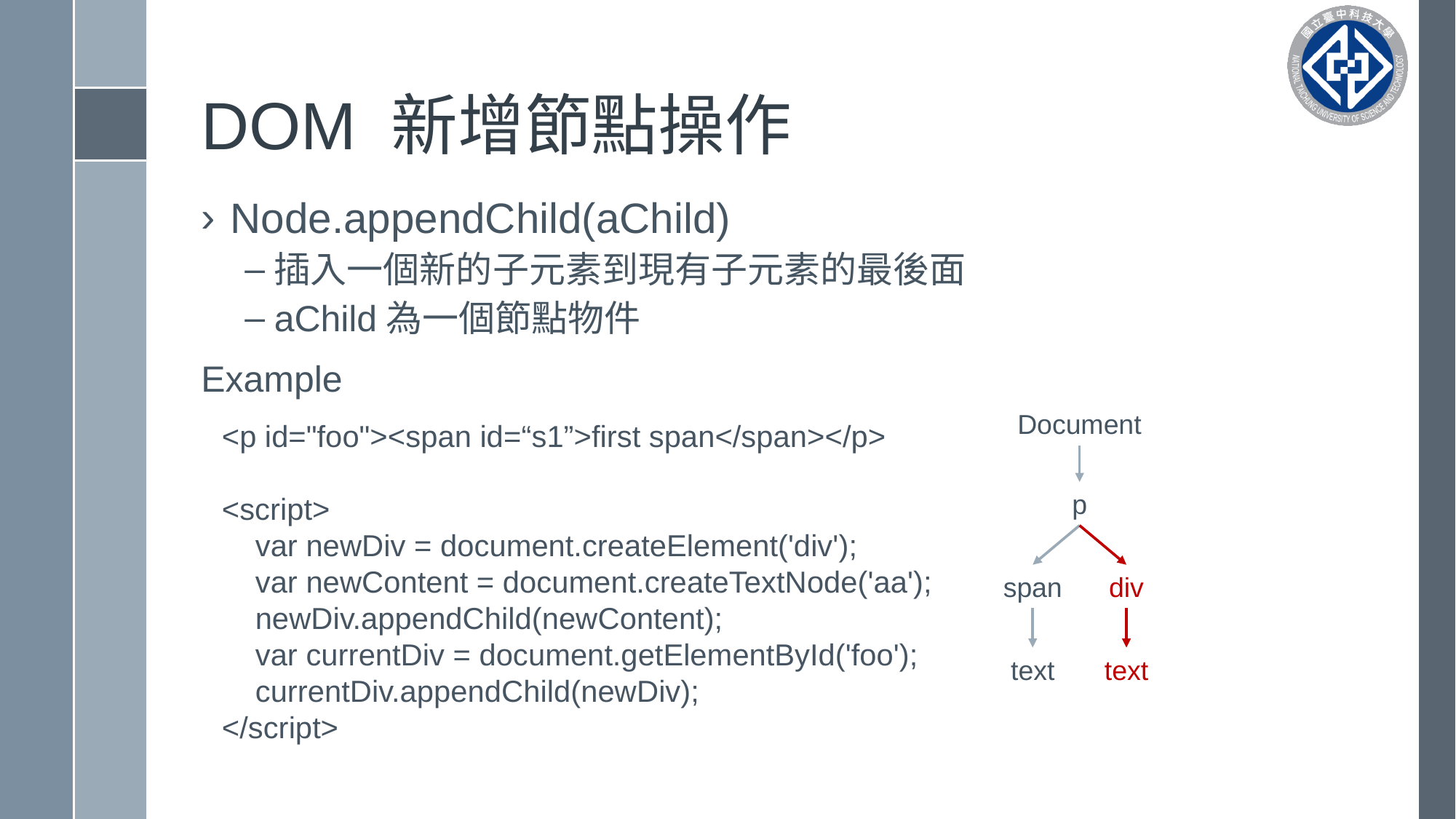

# DOM 新增節點操作
Node.appendChild(aChild)
插入一個新的子元素到現有子元素的最後面
aChild為一個節點物件
Example
Document
<p id="foo"><span id=“s1”>first span</span></p>

<script>
    var newDiv = document.createElement('div');
    var newContent = document.createTextNode('aa');
    newDiv.appendChild(newContent);
    var currentDiv = document.getElementById('foo');
    currentDiv.appendChild(newDiv);
</script>

p
span
div
text
text